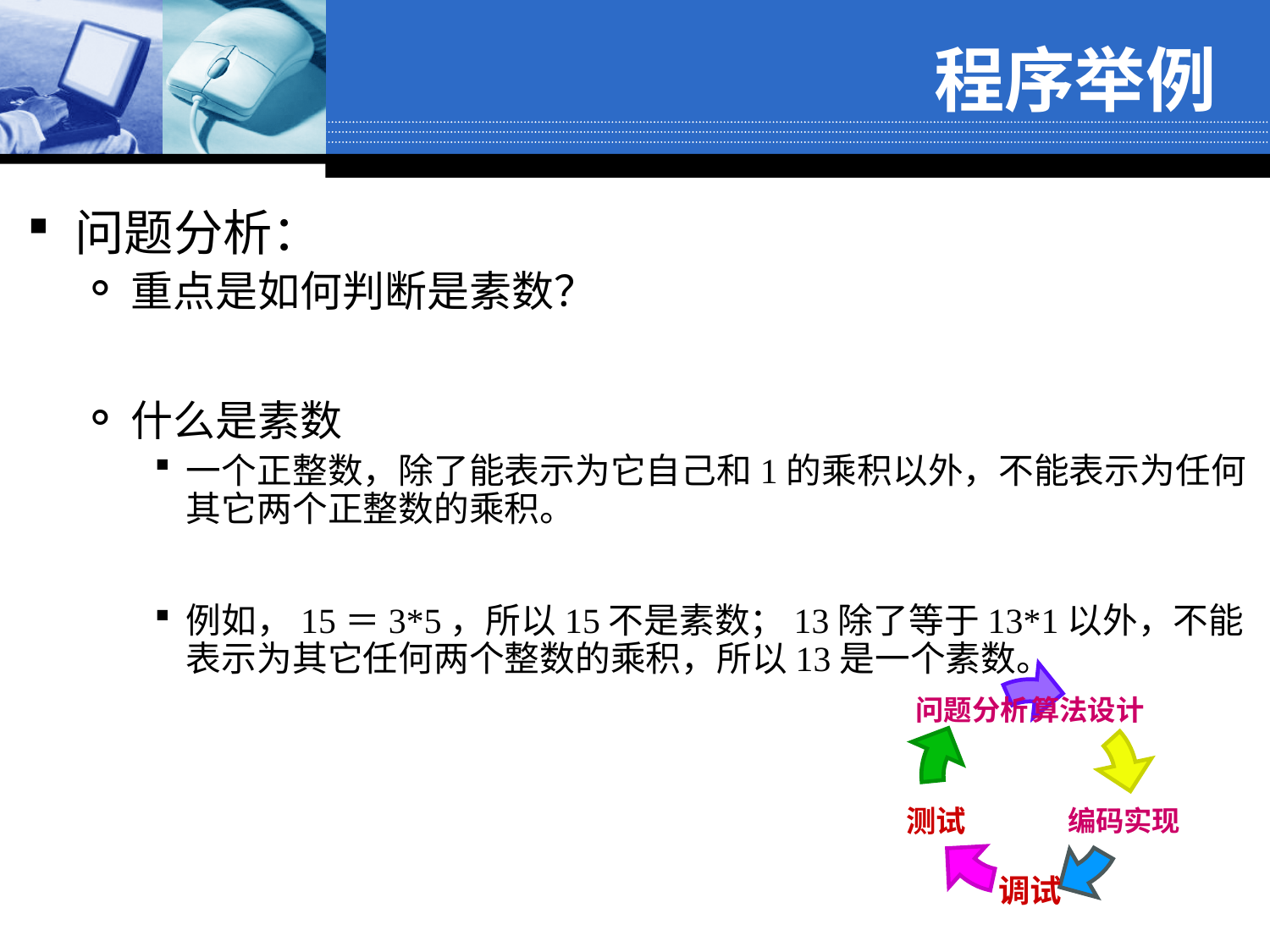

程序举例
问题分析：
重点是如何判断是素数？

什么是素数
一个正整数，除了能表示为它自己和1的乘积以外，不能表示为任何其它两个正整数的乘积。

例如，15＝3*5，所以15不是素数；13除了等于13*1以外，不能表示为其它任何两个整数的乘积，所以13是一个素数。

问题分析
算法设计

测试
编码实现
调试